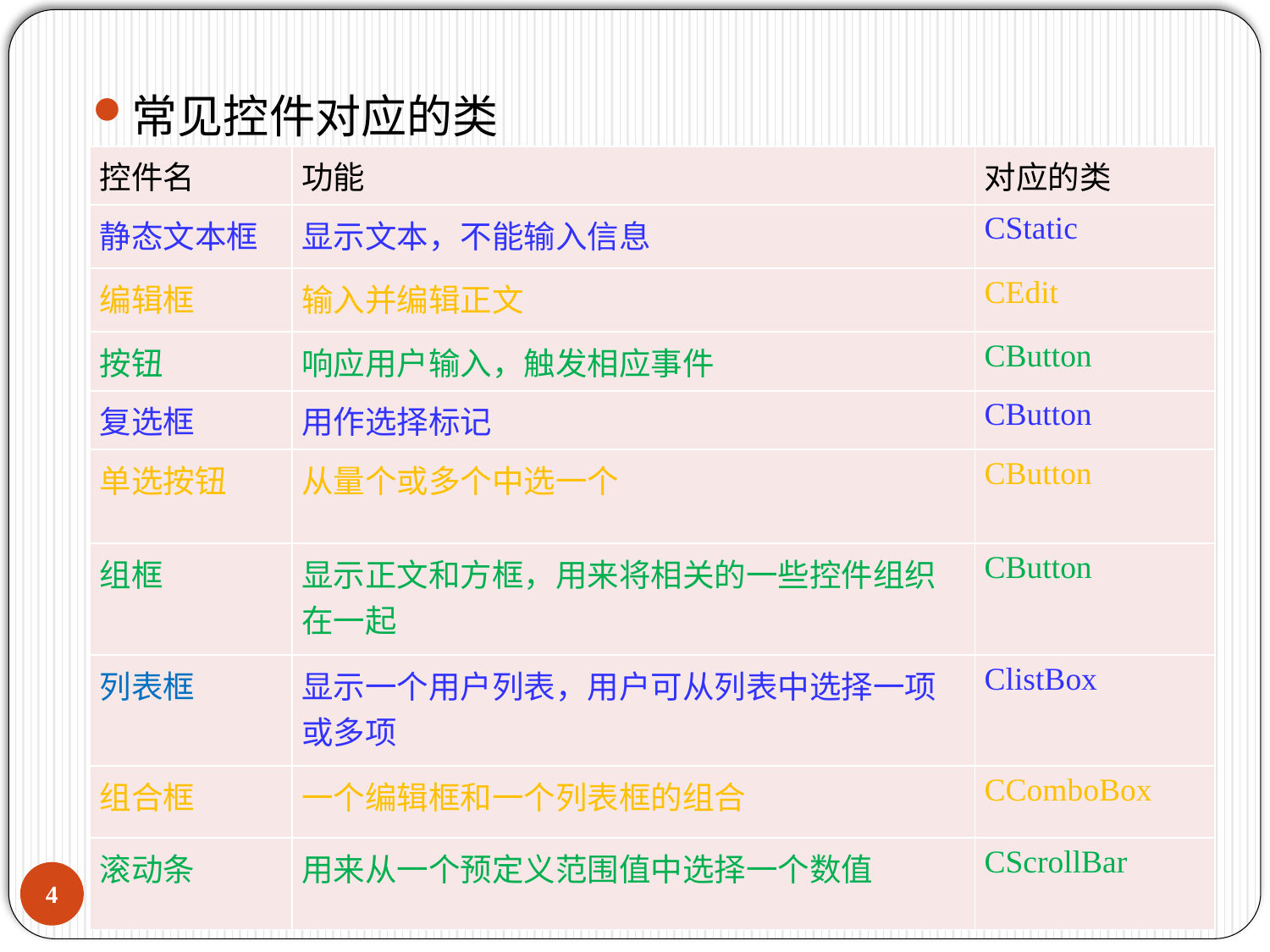

常见控件对应的类
| 控件名 | 功能 | 对应的类 |
| --- | --- | --- |
| 静态文本框 | 显示文本，不能输入信息 | CStatic |
| 编辑框 | 输入并编辑正文 | CEdit |
| 按钮 | 响应用户输入，触发相应事件 | CButton |
| 复选框 | 用作选择标记 | CButton |
| 单选按钮 | 从量个或多个中选一个 | CButton |
| 组框 | 显示正文和方框，用来将相关的一些控件组织在一起 | CButton |
| 列表框 | 显示一个用户列表，用户可从列表中选择一项或多项 | ClistBox |
| 组合框 | 一个编辑框和一个列表框的组合 | CComboBox |
| 滚动条 | 用来从一个预定义范围值中选择一个数值 | CScrollBar |
4